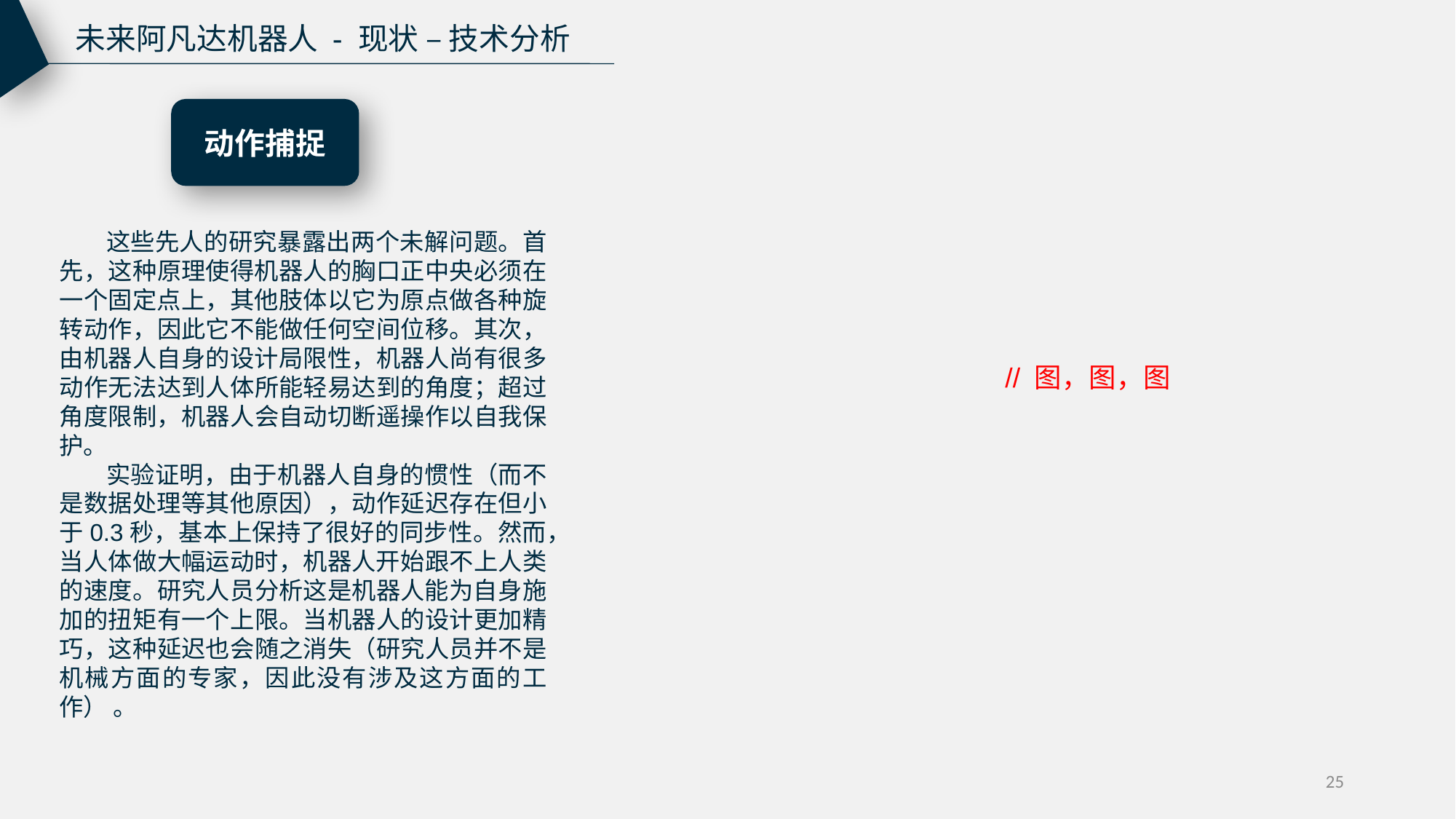

未来阿凡达机器人 - 现状 – 技术分析

动作捕捉
       这些先人的研究暴露出两个未解问题。首先，这种原理使得机器人的胸口正中央必须在一个固定点上，其他肢体以它为原点做各种旋转动作，因此它不能做任何空间位移。其次，由机器人自身的设计局限性，机器人尚有很多动作无法达到人体所能轻易达到的角度；超过角度限制，机器人会自动切断遥操作以自我保护。
       实验证明，由于机器人自身的惯性（而不是数据处理等其他原因），动作延迟存在但小于0.3秒，基本上保持了很好的同步性。然而，当人体做大幅运动时，机器人开始跟不上人类的速度。研究人员分析这是机器人能为自身施加的扭矩有一个上限。当机器人的设计更加精巧，这种延迟也会随之消失（研究人员并不是机械方面的专家，因此没有涉及这方面的工作） 。
// 图，图，图

25